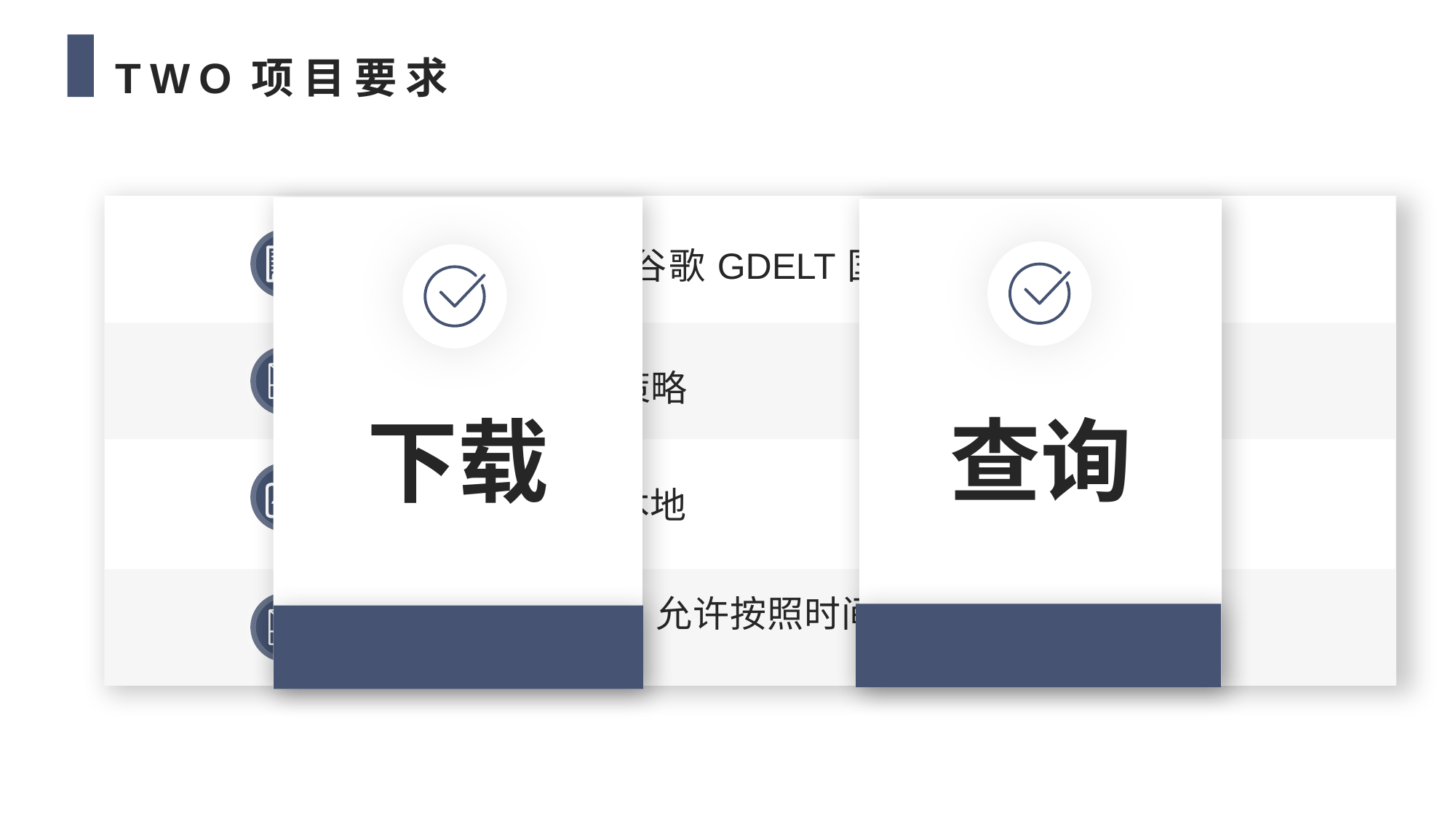

TWO项目要求

开发程序下载谷歌GDELT国际新闻数据

设计增量更新策略

将数据存储到本地

设计查询接口，允许按照时间范围、地点等条件进行事件检索

下载

查询